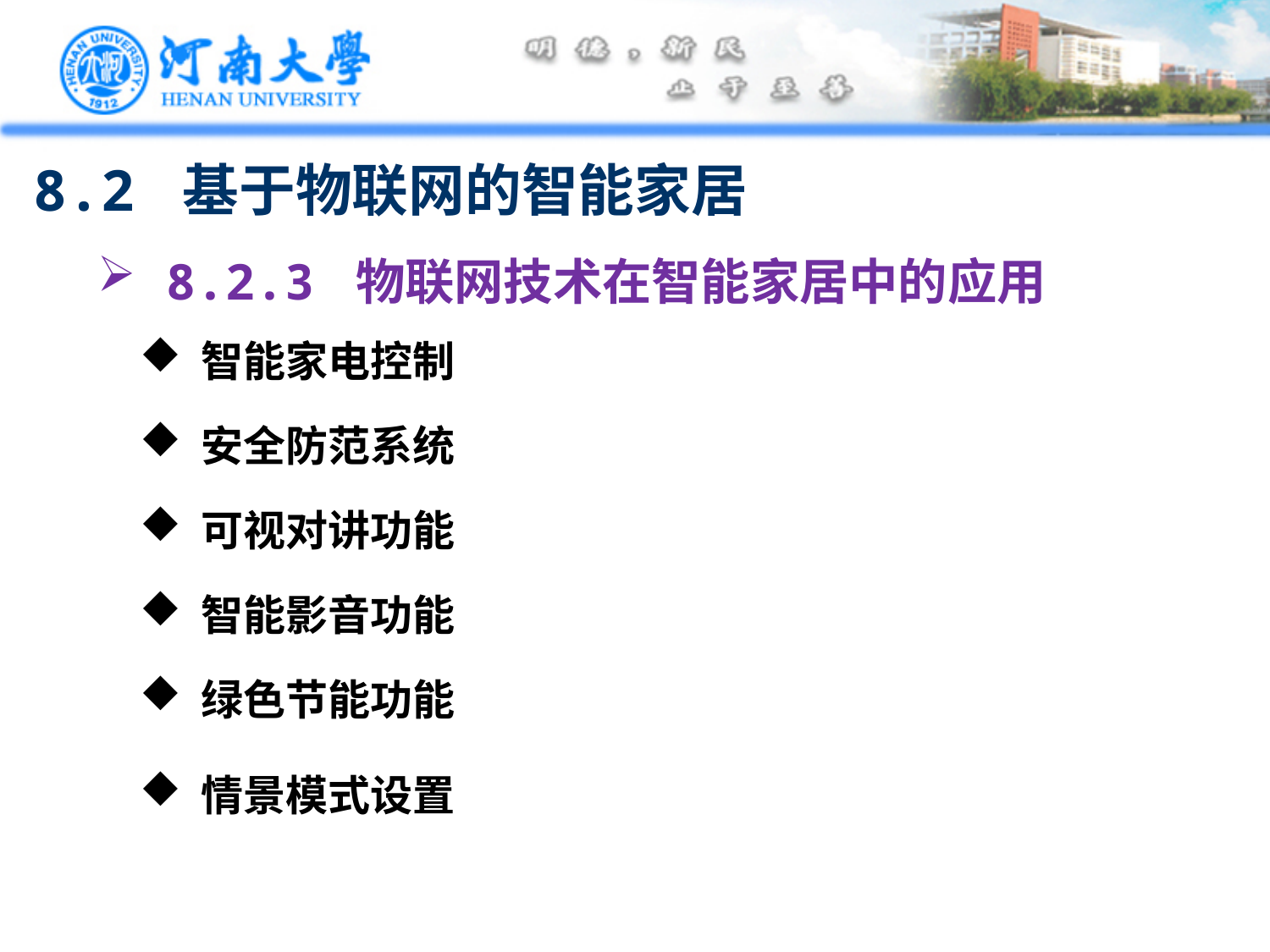

8.2 基于物联网的智能家居
 8.2.3 物联网技术在智能家居中的应用
 智能家电控制
 安全防范系统
 可视对讲功能
 智能影音功能
 绿色节能功能
 情景模式设置